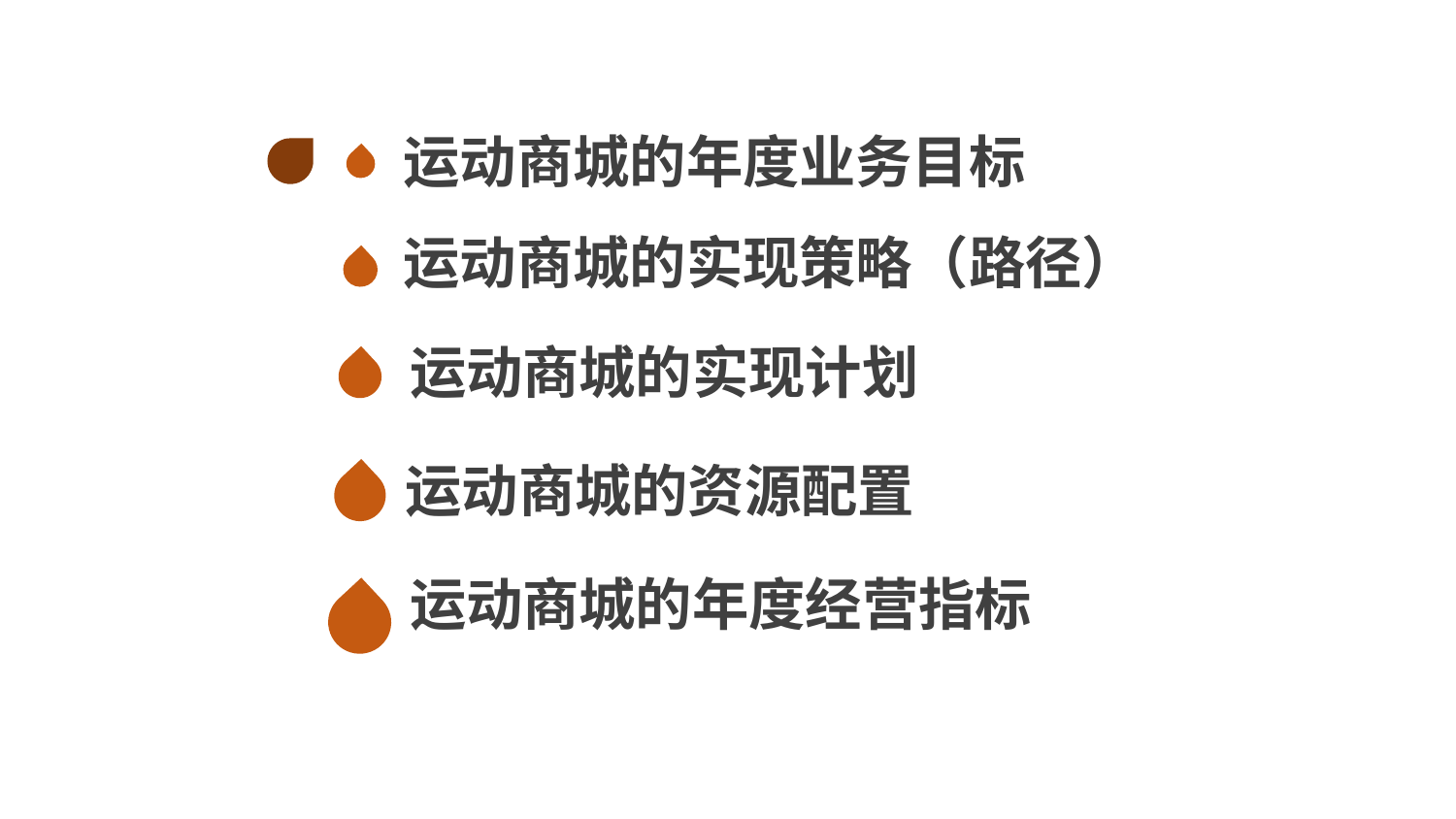

运动商城的年度业务目标

运动商城的实现策略（路径）

运动商城的实现计划

运动商城的资源配置

运动商城的年度经营指标